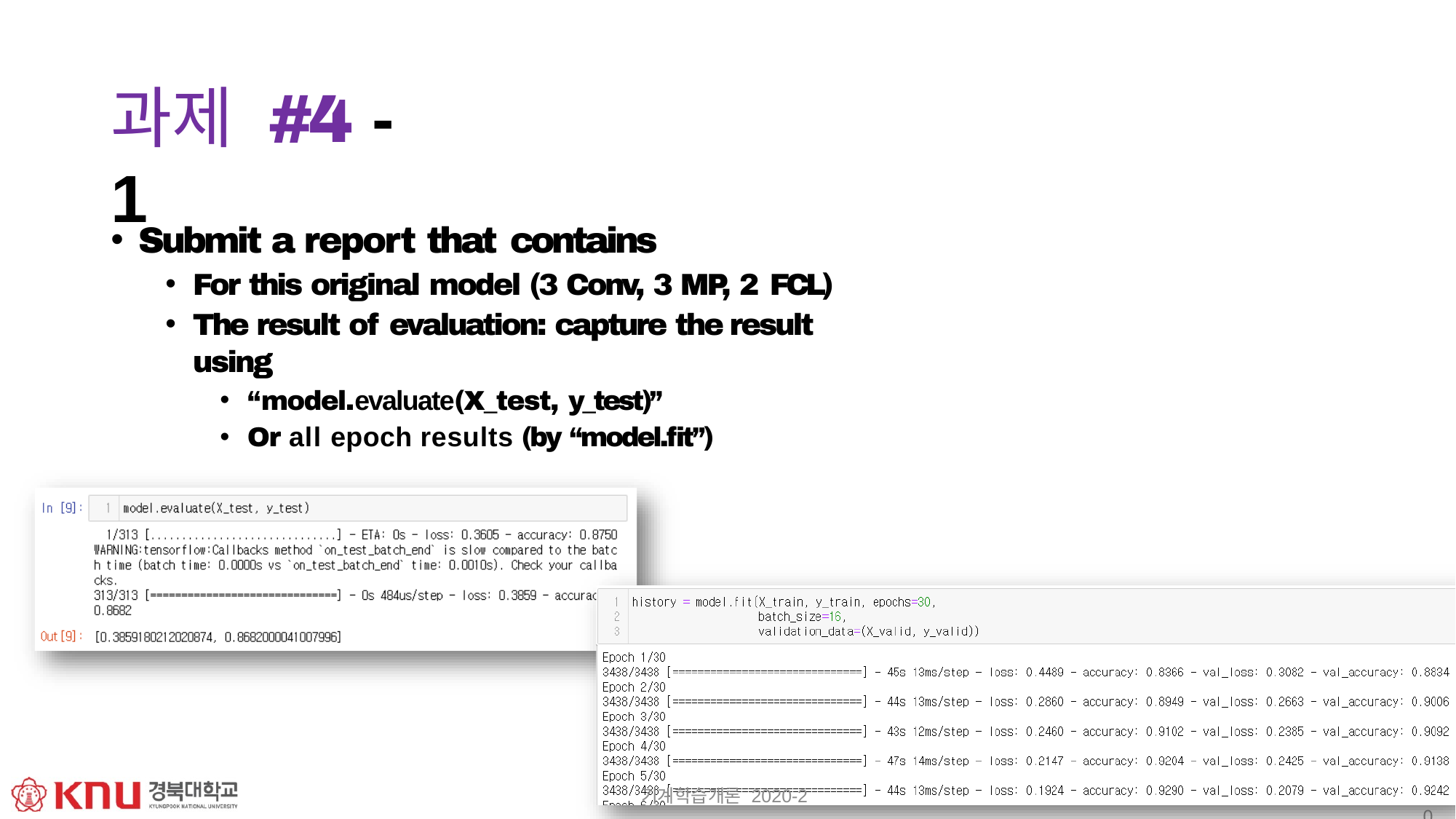

# 과제 #4 - 1
Submit a report that contains
For this original model (3 Conv, 3 MP, 2 FCL)
The result of evaluation: capture the result using
“model.evaluate(X_test, y_test)”
Or all epoch results (by “model.fit”)

기계학습개론 2020-2
50